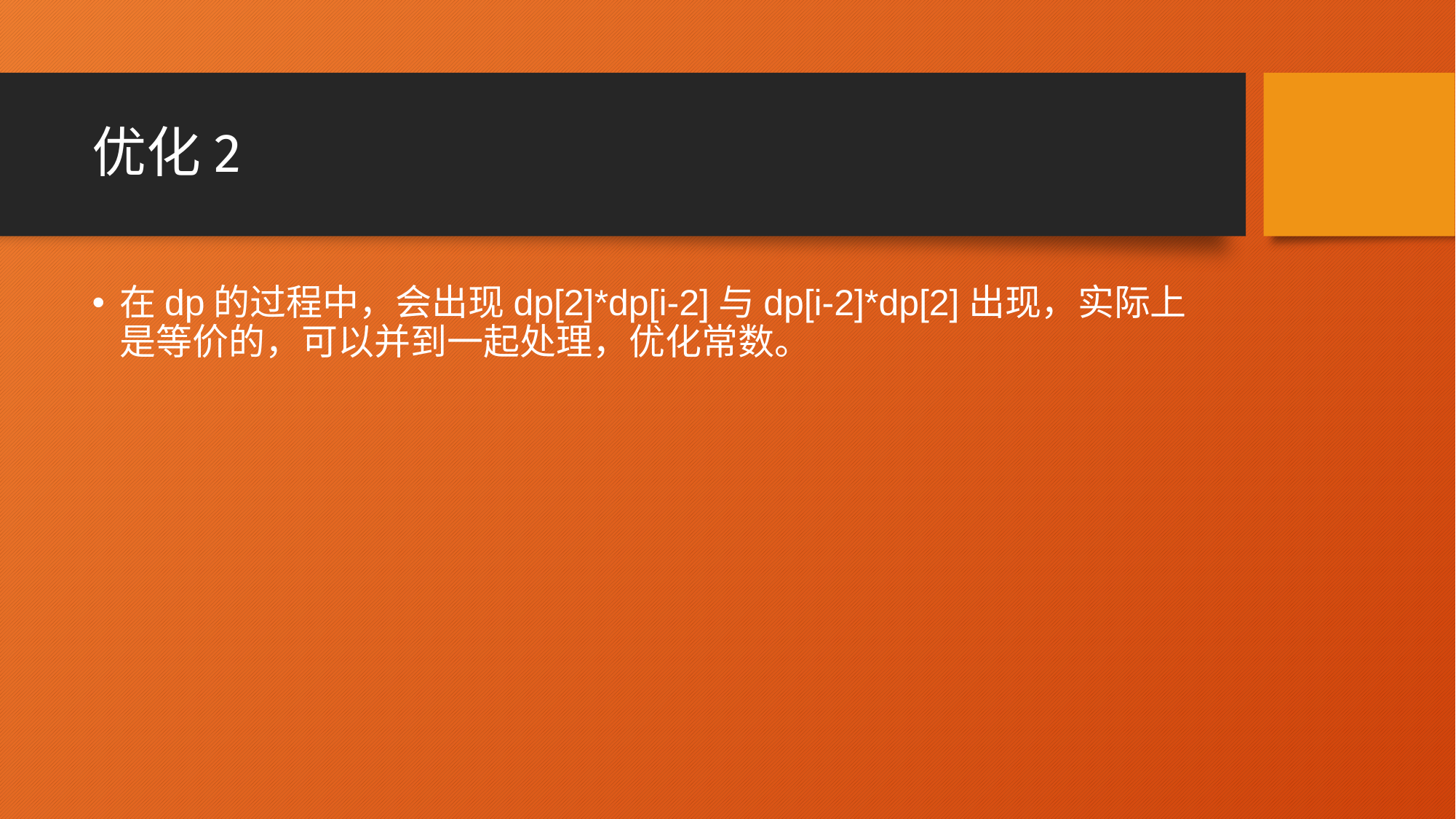

# 优化2
在dp的过程中，会出现dp[2]*dp[i-2]与dp[i-2]*dp[2]出现，实际上是等价的，可以并到一起处理，优化常数。